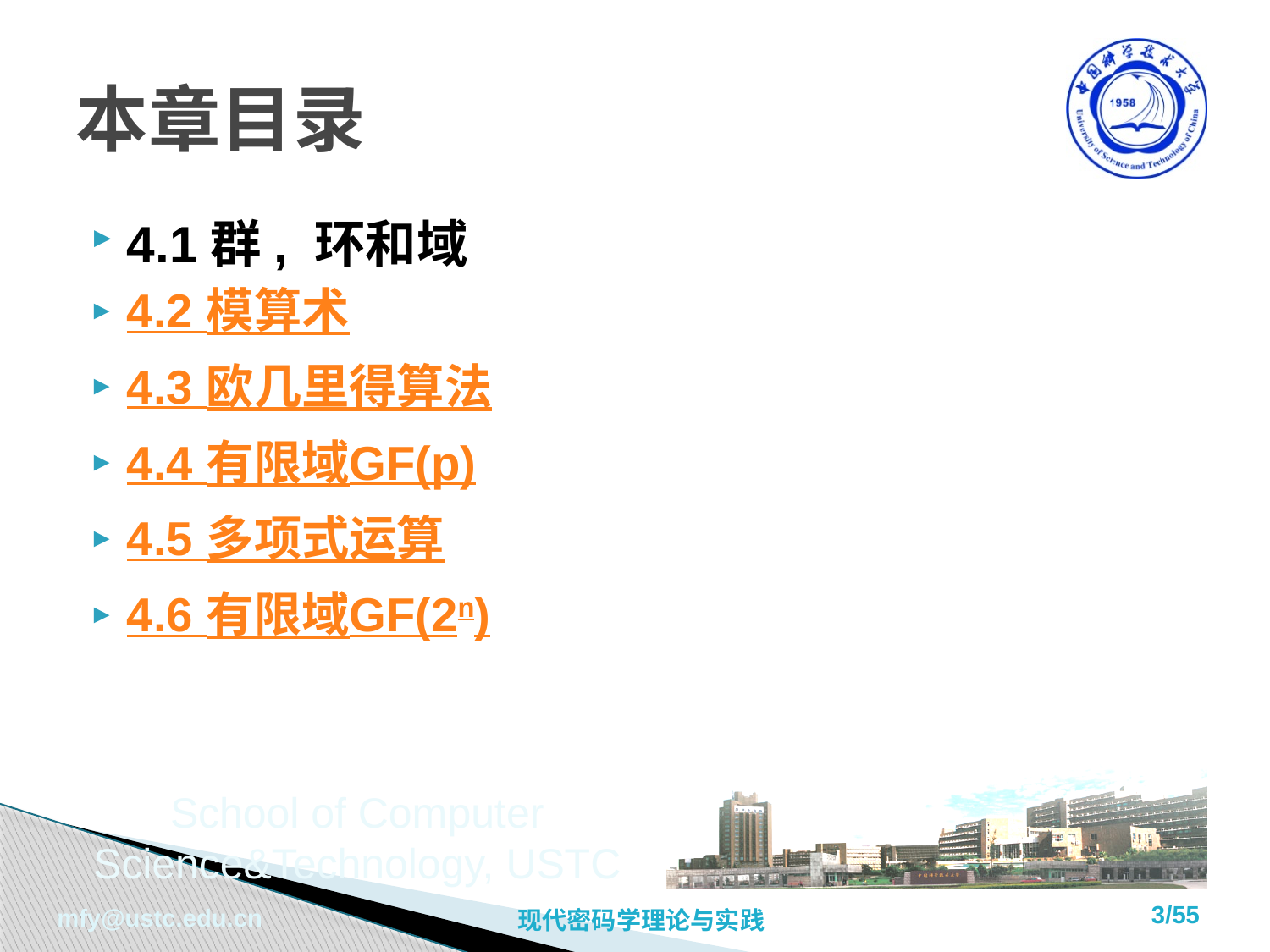

# 本章目录
4.1群, 环和域
4.2 模算术
4.3 欧几里得算法
4.4 有限域GF(p)
4.5 多项式运算
4.6 有限域GF(2n)